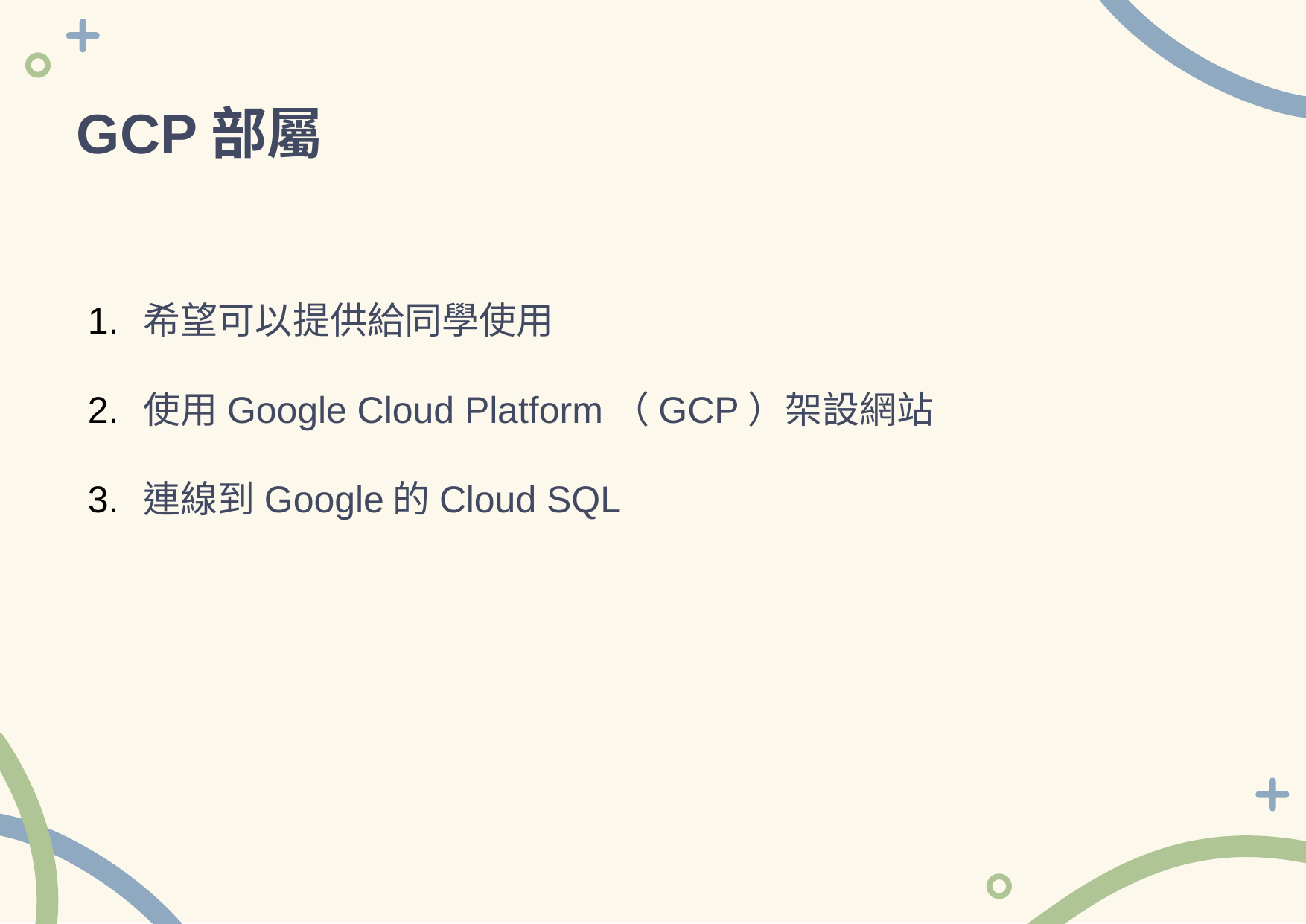

# GCP部屬
希望可以提供給同學使用
使用Google Cloud Platform（GCP）架設網站
連線到Google的Cloud SQL